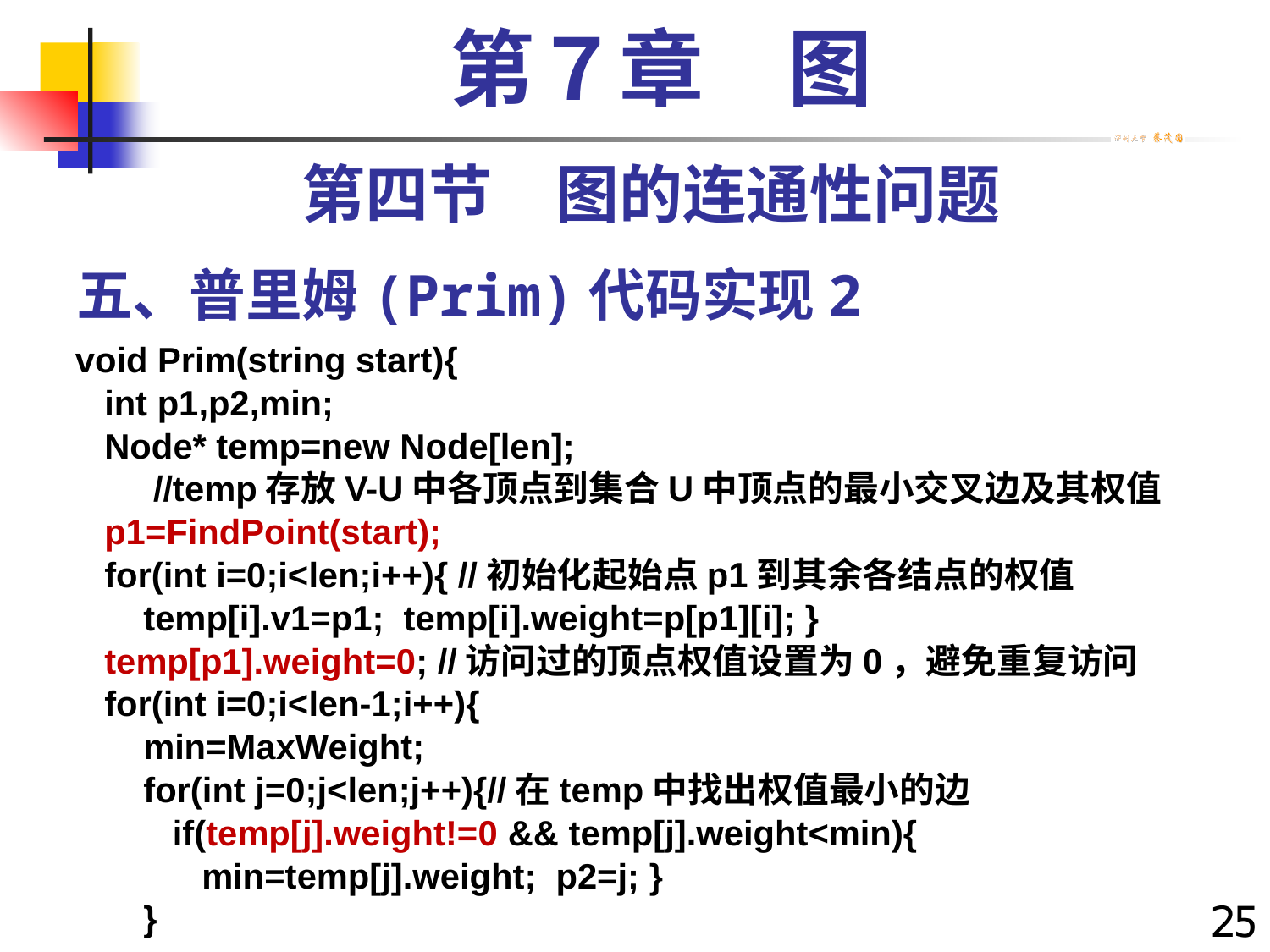

第７章　图
第四节　图的连通性问题
# 五、普里姆(Prim)代码实现2
 void Prim(string start){
    int p1,p2,min;
    Node* temp=new Node[len];
         //temp存放V-U中各顶点到集合U中顶点的最小交叉边及其权值
    p1=FindPoint(start);
    for(int i=0;i<len;i++){ //初始化起始点p1到其余各结点的权值
        temp[i].v1=p1;  temp[i].weight=p[p1][i]; }
    temp[p1].weight=0; //访问过的顶点权值设置为0，避免重复访问
    for(int i=0;i<len-1;i++){
        min=MaxWeight;
        for(int j=0;j<len;j++){//在temp中找出权值最小的边
           if(temp[j].weight!=0 && temp[j].weight<min){
              min=temp[j].weight;  p2=j; }
        }

25